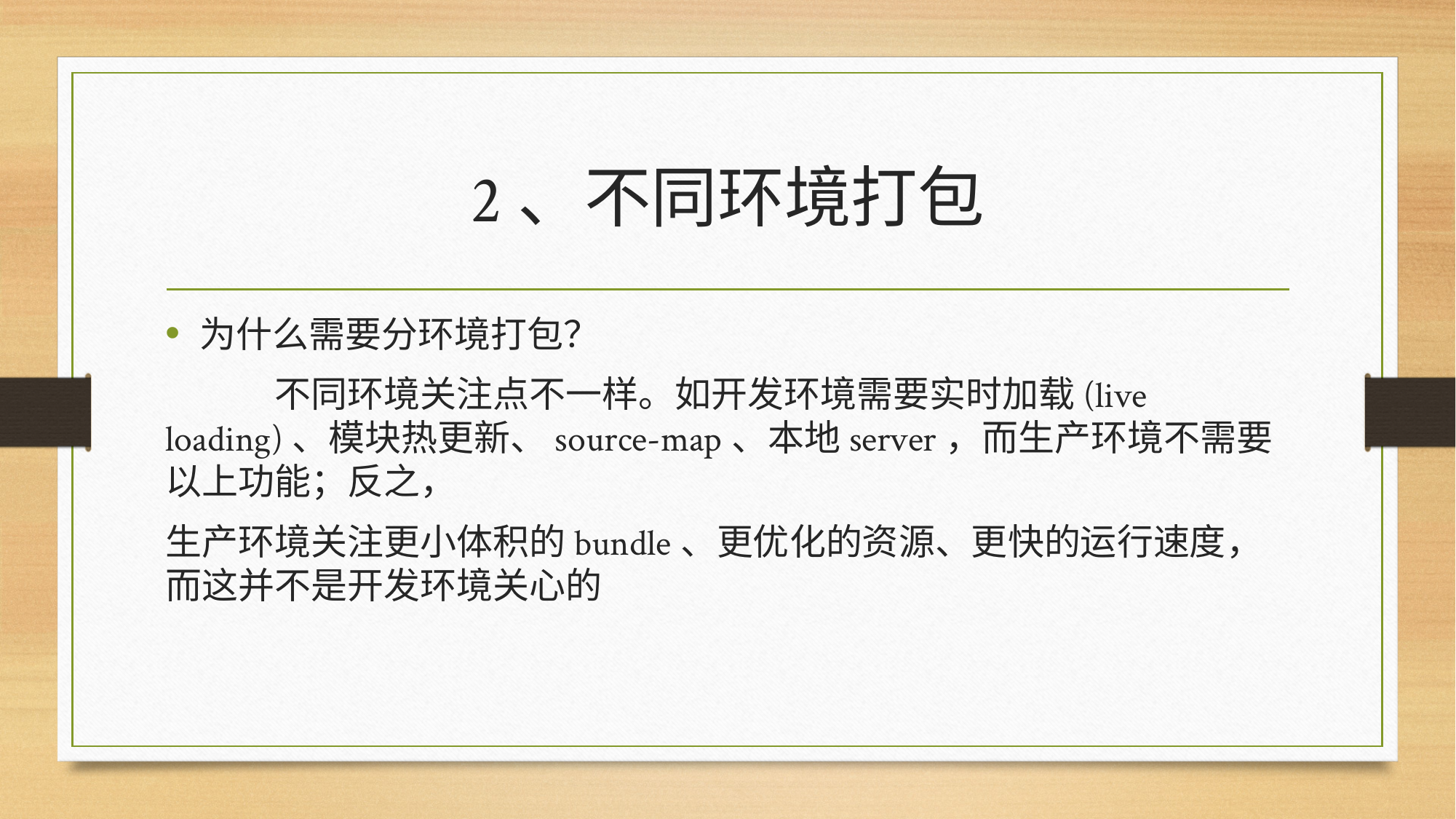

# 2、不同环境打包
为什么需要分环境打包？
	不同环境关注点不一样。如开发环境需要实时加载(live loading)、模块热更新、source-map、本地server，而生产环境不需要以上功能；反之，
生产环境关注更小体积的bundle、更优化的资源、更快的运行速度，而这并不是开发环境关心的